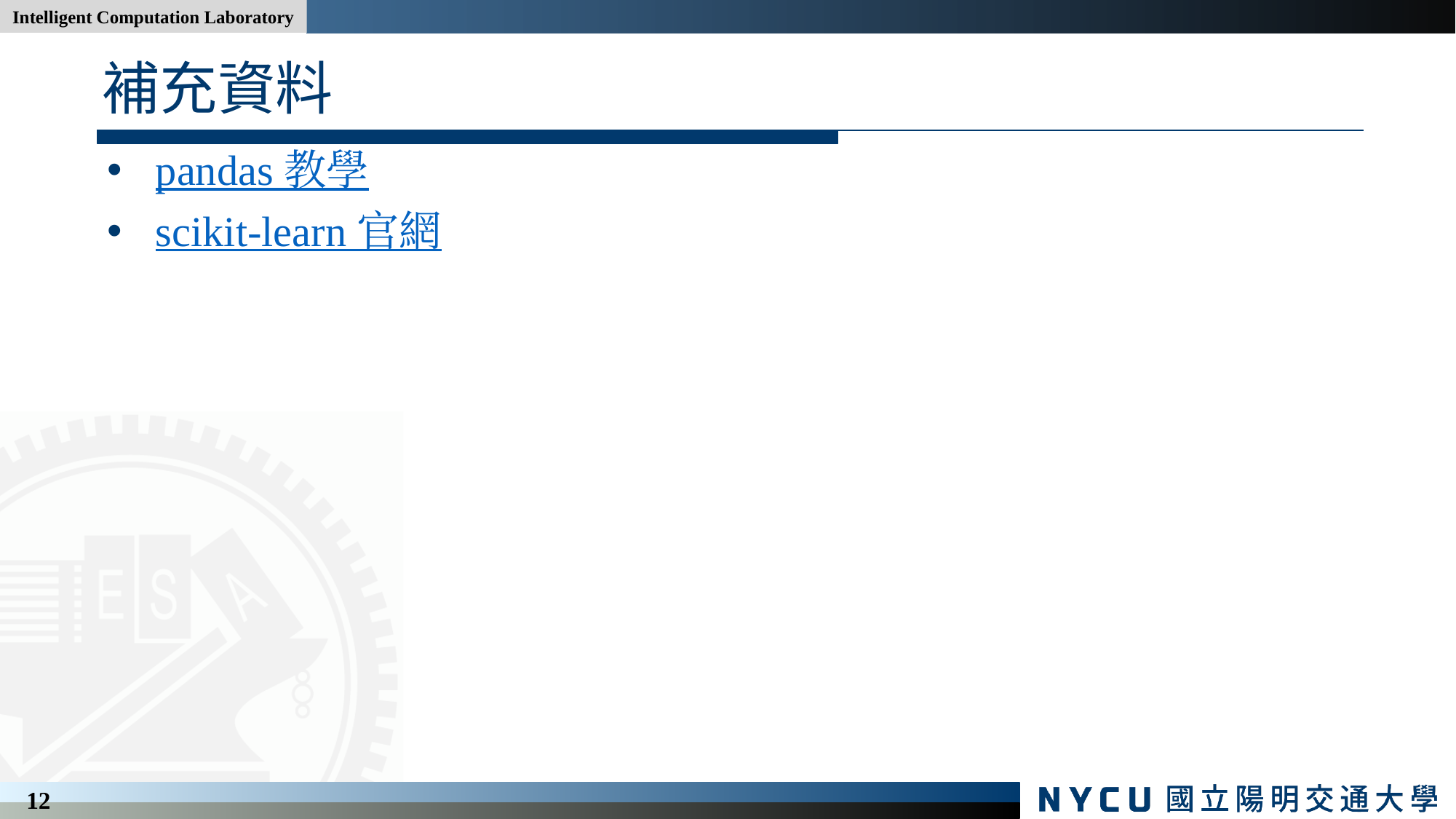

# 補充資料
pandas 教學
scikit-learn 官網

12